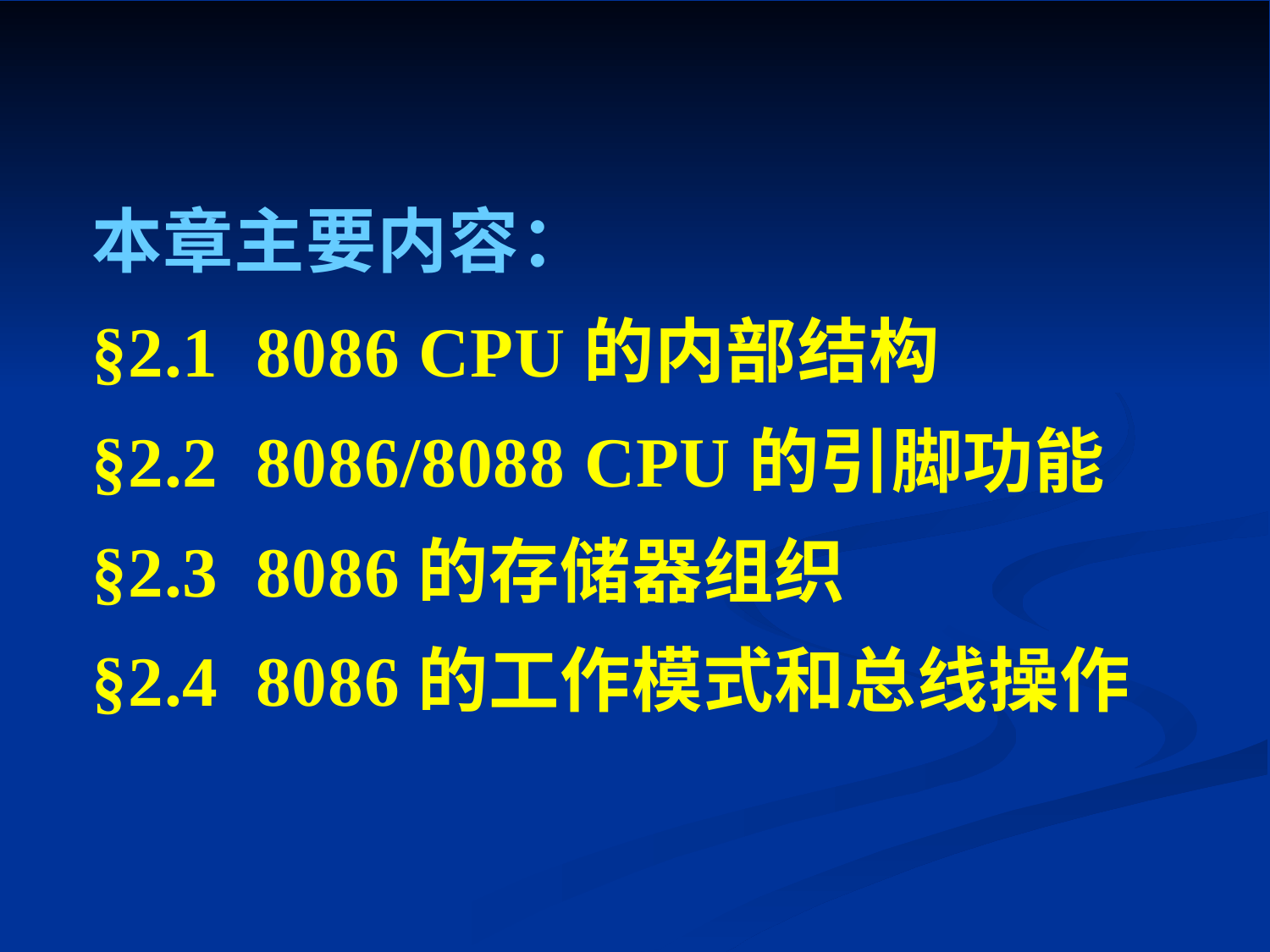

本章主要内容：
§2.1  8086 CPU的内部结构
§2.2  8086/8088 CPU的引脚功能
§2.3  8086的存储器组织
§2.4  8086的工作模式和总线操作